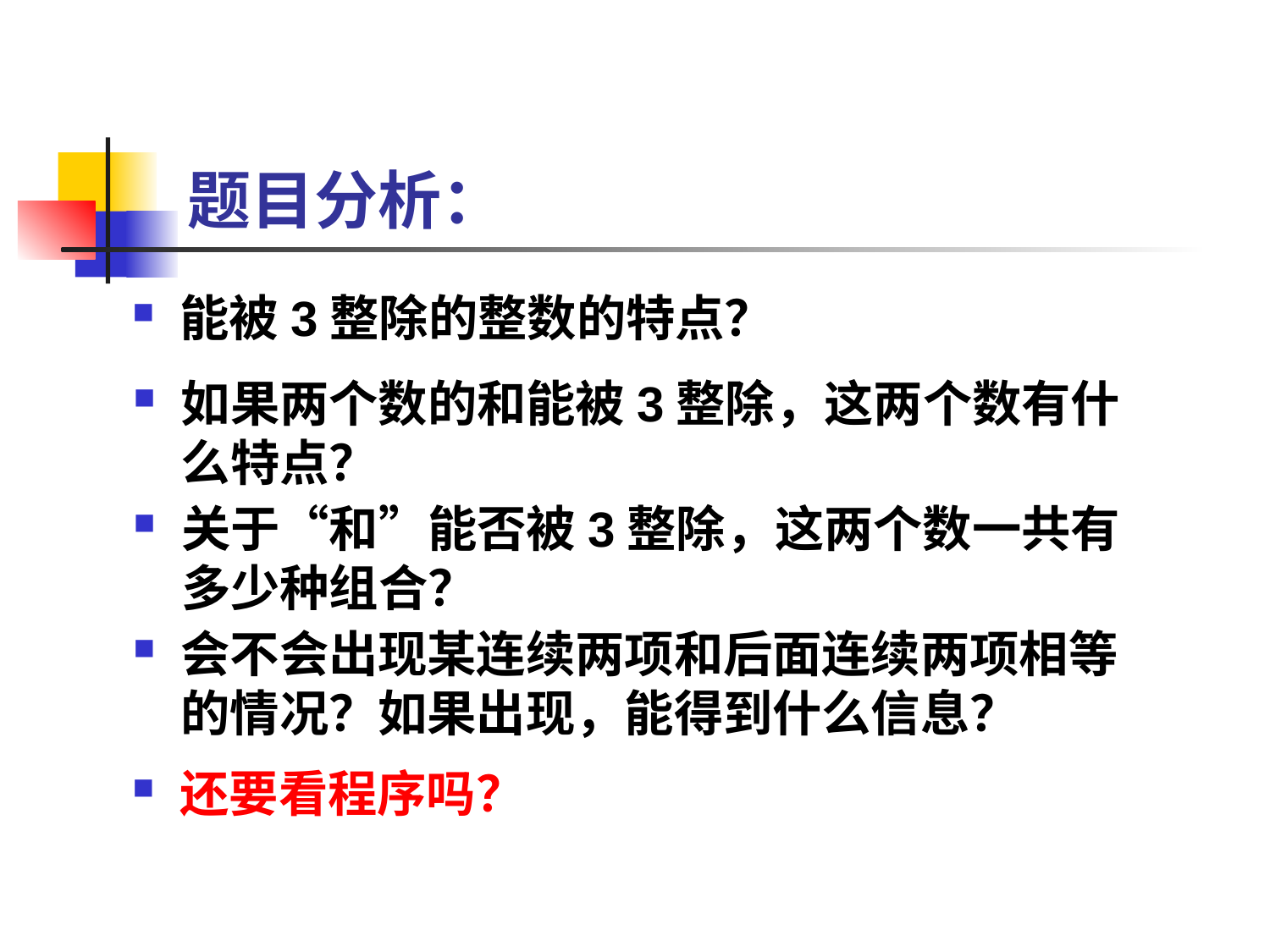

# 题目分析：
能被3整除的整数的特点？
如果两个数的和能被3整除，这两个数有什么特点？
关于“和”能否被3整除，这两个数一共有多少种组合？
会不会出现某连续两项和后面连续两项相等的情况？如果出现，能得到什么信息？
还要看程序吗？

22